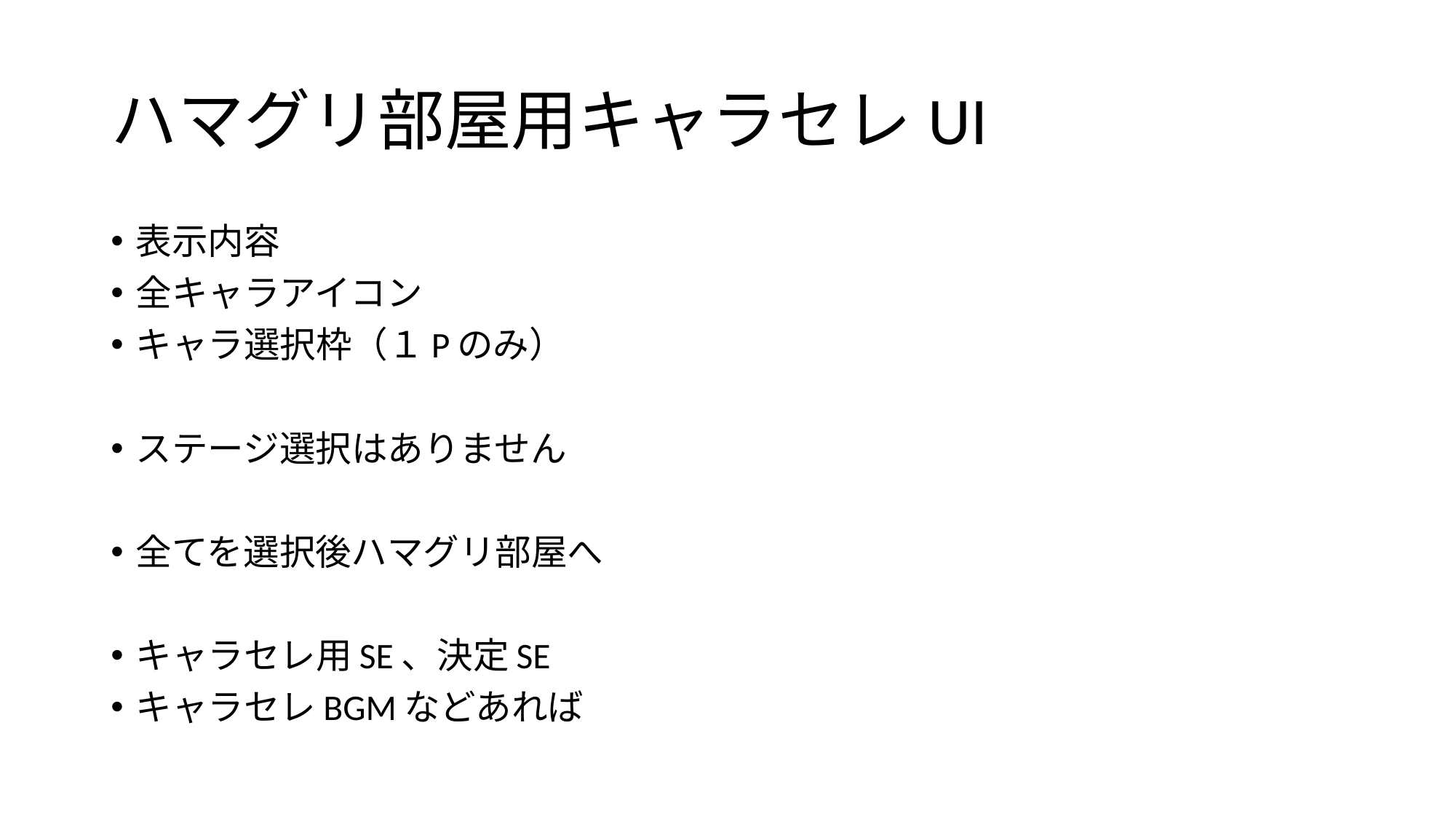

# ハマグリ部屋用キャラセレUI
表示内容
全キャラアイコン
キャラ選択枠（１Pのみ）

ステージ選択はありません

全てを選択後ハマグリ部屋へ

キャラセレ用SE、決定SE
キャラセレBGMなどあれば